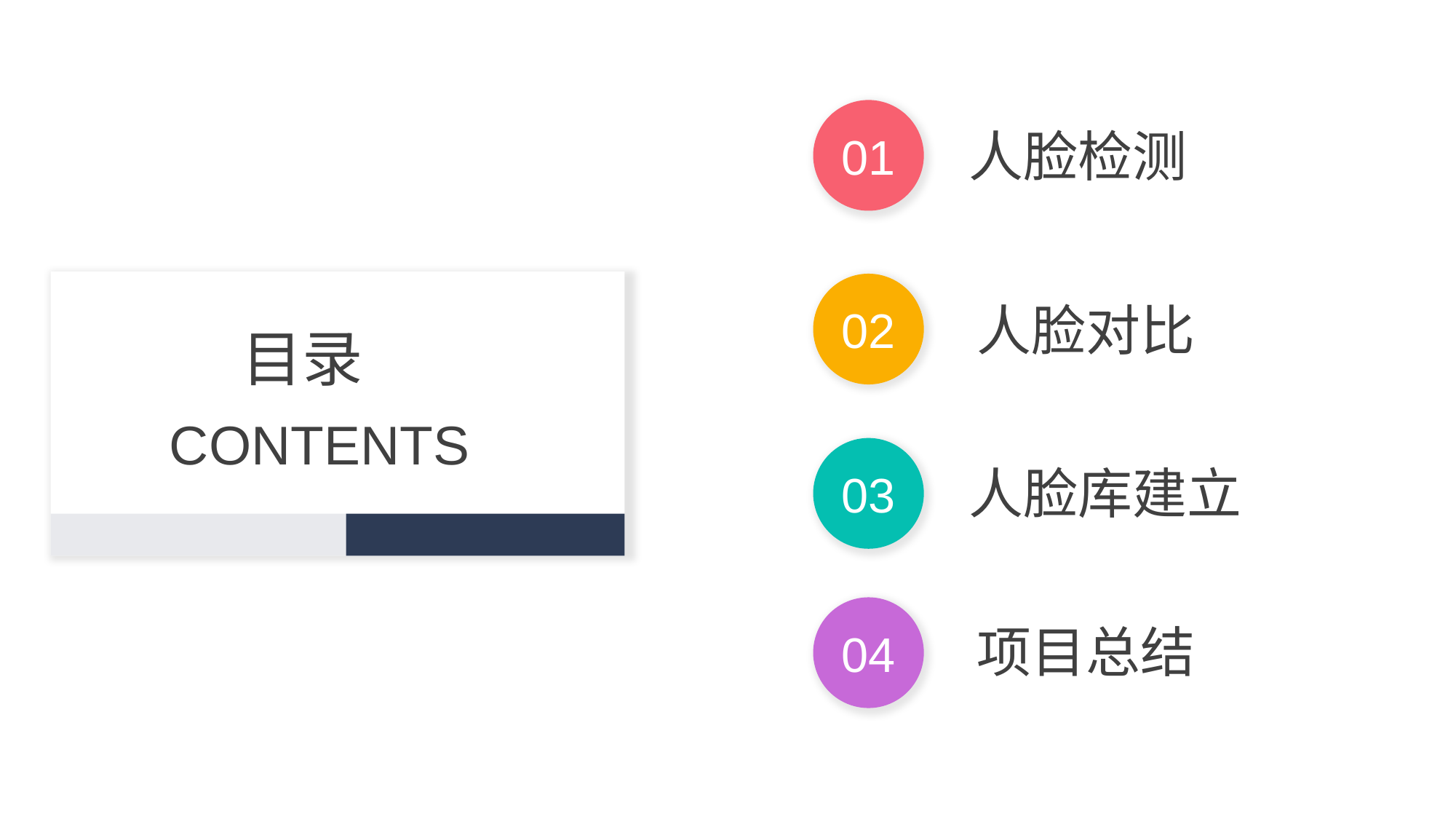

01
人脸检测

02
人脸对比
目录
CONTENTS
03
人脸库建立
04
项目总结